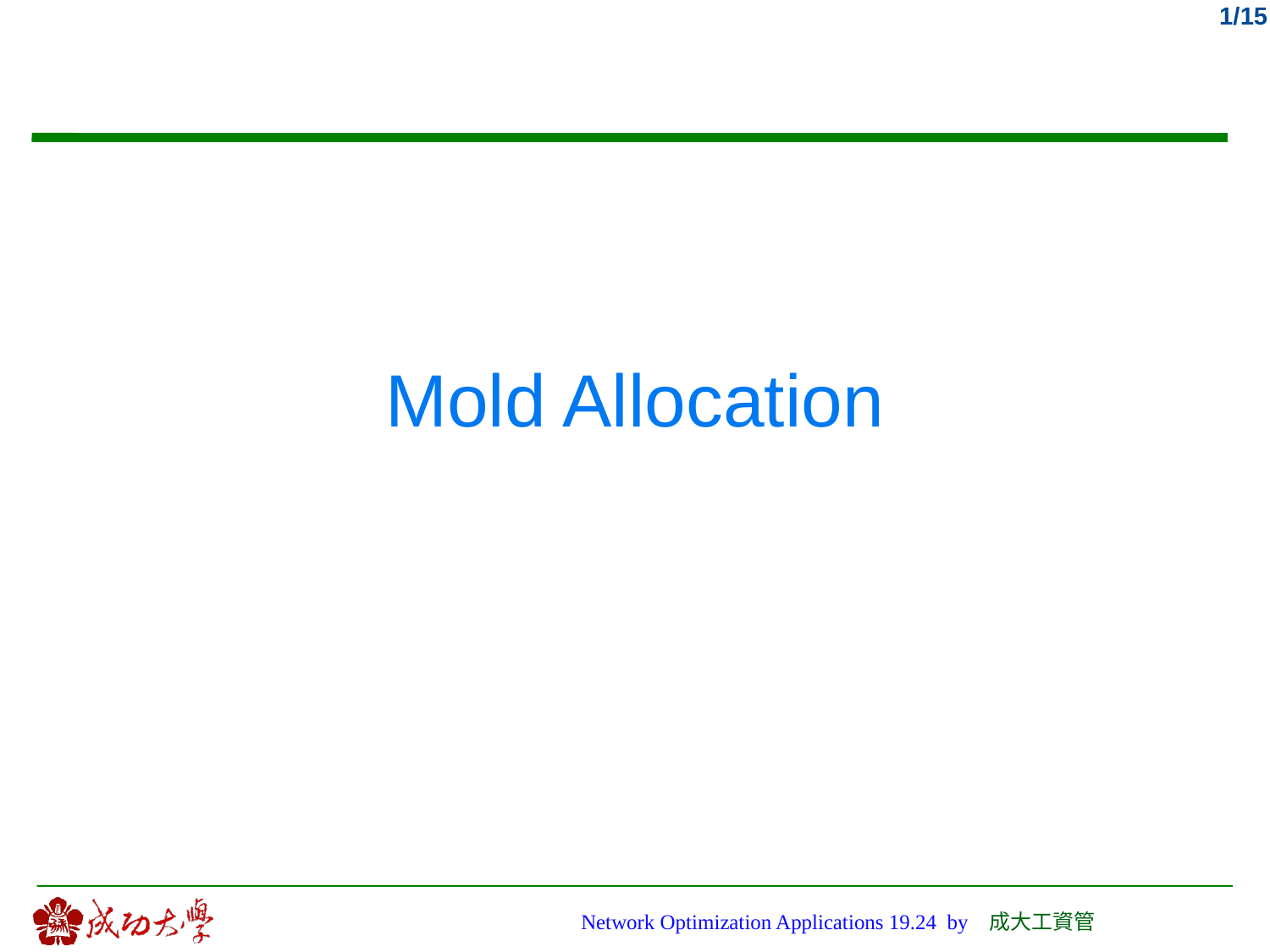

# Mold Allocation

Network Optimization Applications 19.24  by   成大工資管